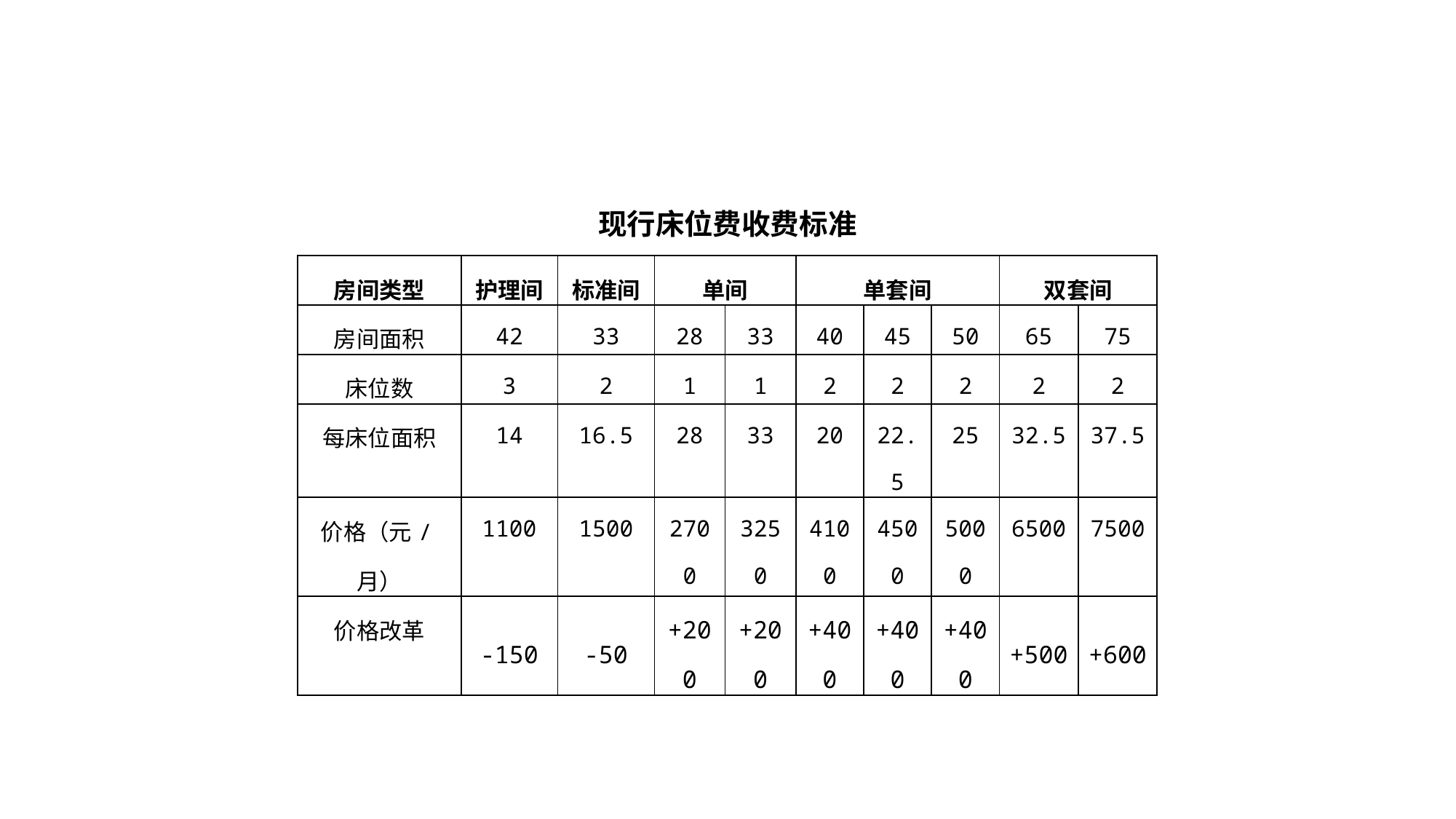

| 现行床位费收费标准 |  |  |  |  |  |  |  |  |  |
| --- | --- | --- | --- | --- | --- | --- | --- | --- | --- |
| 房间类型 | 护理间 | 标准间 | 单间 |  | 单套间 |  |  | 双套间 |  |
| 房间面积 | 42 | 33 | 28 | 33 | 40 | 45 | 50 | 65 | 75 |
| 床位数 | 3 | 2 | 1 | 1 | 2 | 2 | 2 | 2 | 2 |
| 每床位面积 | 14 | 16.5 | 28 | 33 | 20 | 22.5 | 25 | 32.5 | 37.5 |
| 价格（元/月） | 1100 | 1500 | 2700 | 3250 | 4100 | 4500 | 5000 | 6500 | 7500 |
| 价格改革 | -150 | -50 | +200 | +200 | +400 | +400 | +400 | +500 | +600 |